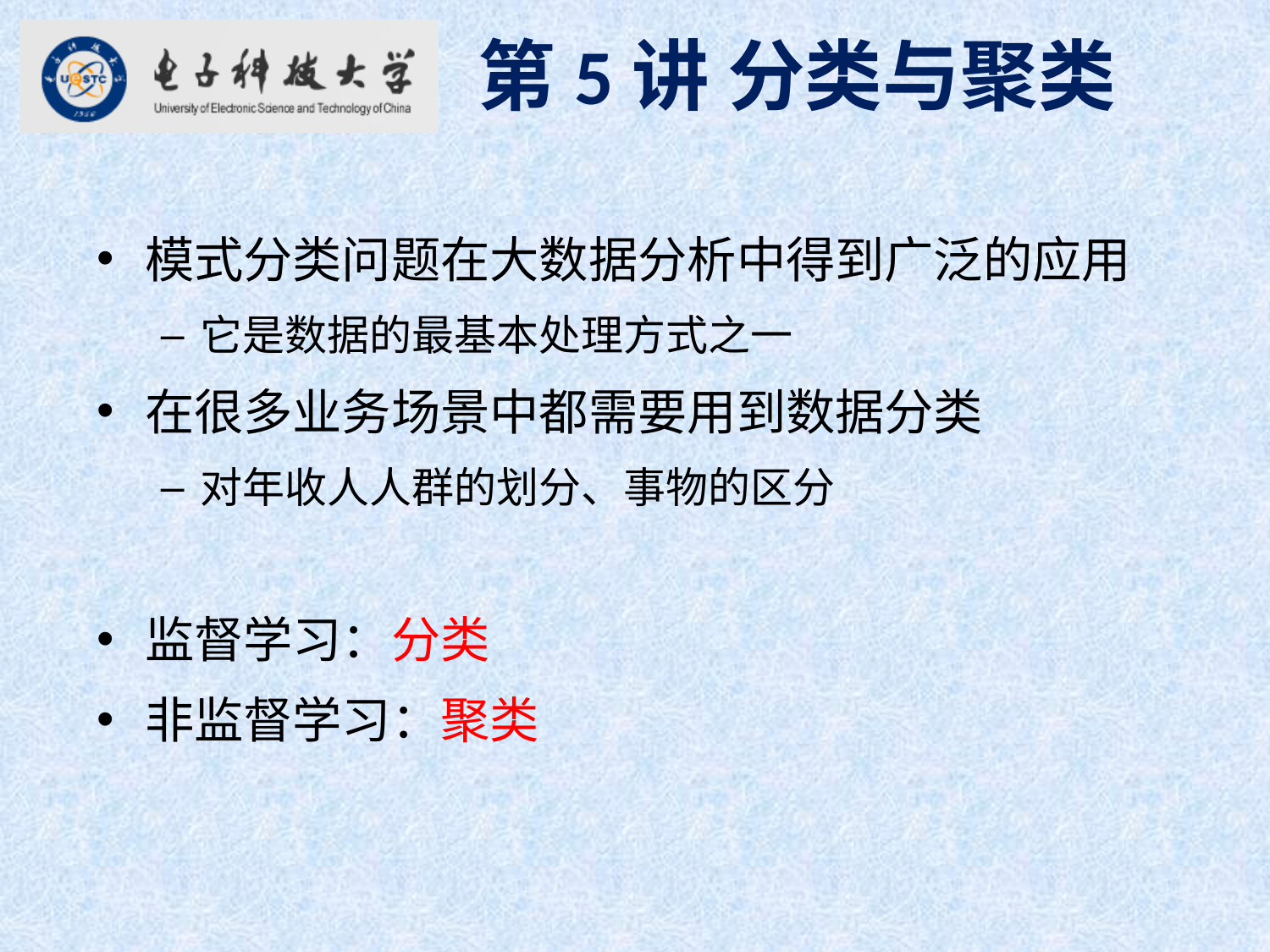

第5讲 分类与聚类
模式分类问题在大数据分析中得到广泛的应用
它是数据的最基本处理方式之一
在很多业务场景中都需要用到数据分类
对年收人人群的划分、事物的区分

监督学习：分类
非监督学习：聚类